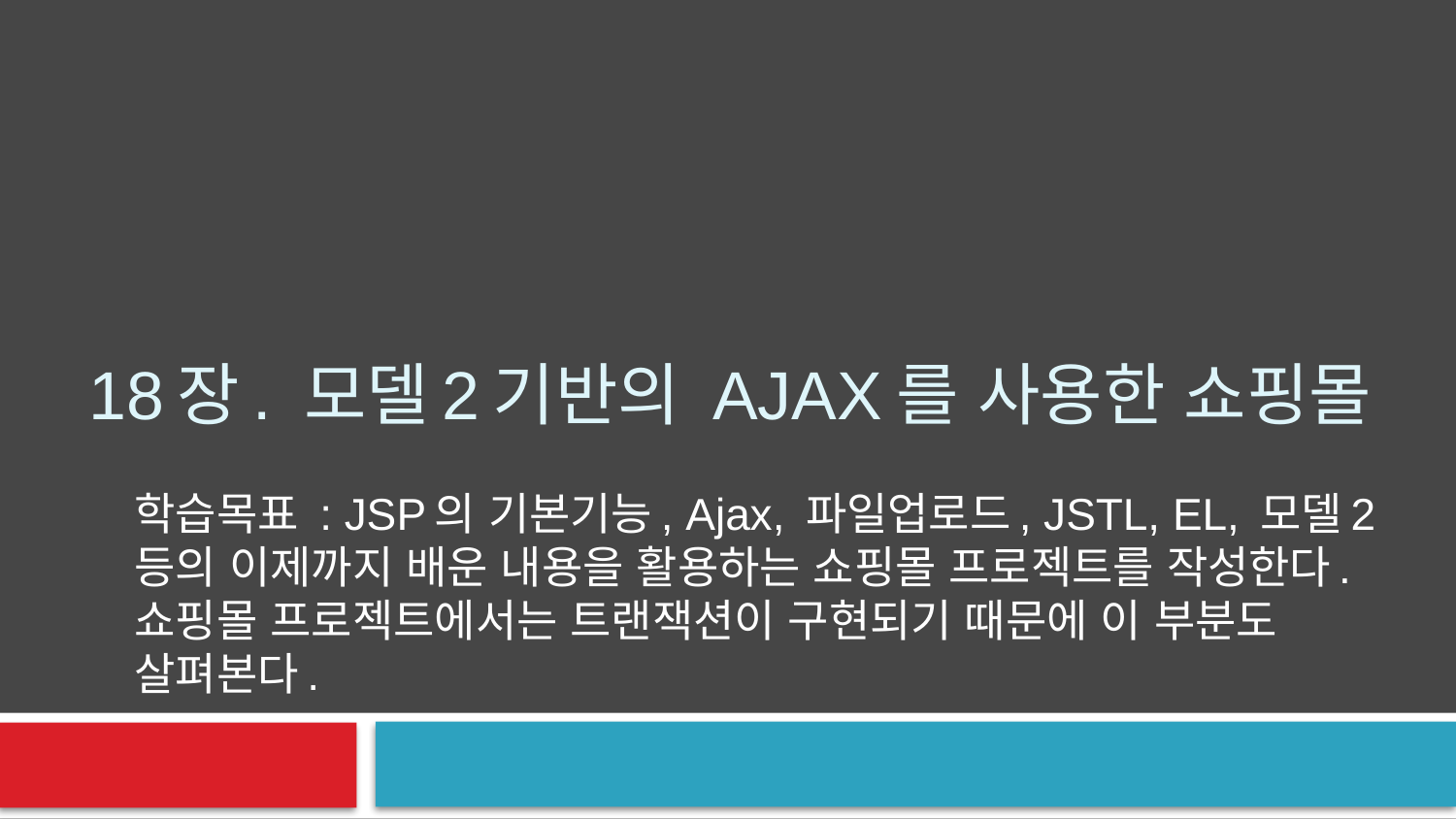

# 18장. 모델2기반의 Ajax를 사용한 쇼핑몰
학습목표 : JSP의 기본기능, Ajax, 파일업로드, JSTL, EL, 모델2 등의 이제까지 배운 내용을 활용하는 쇼핑몰 프로젝트를 작성한다. 쇼핑몰 프로젝트에서는 트랜잭션이 구현되기 때문에 이 부분도 살펴본다.